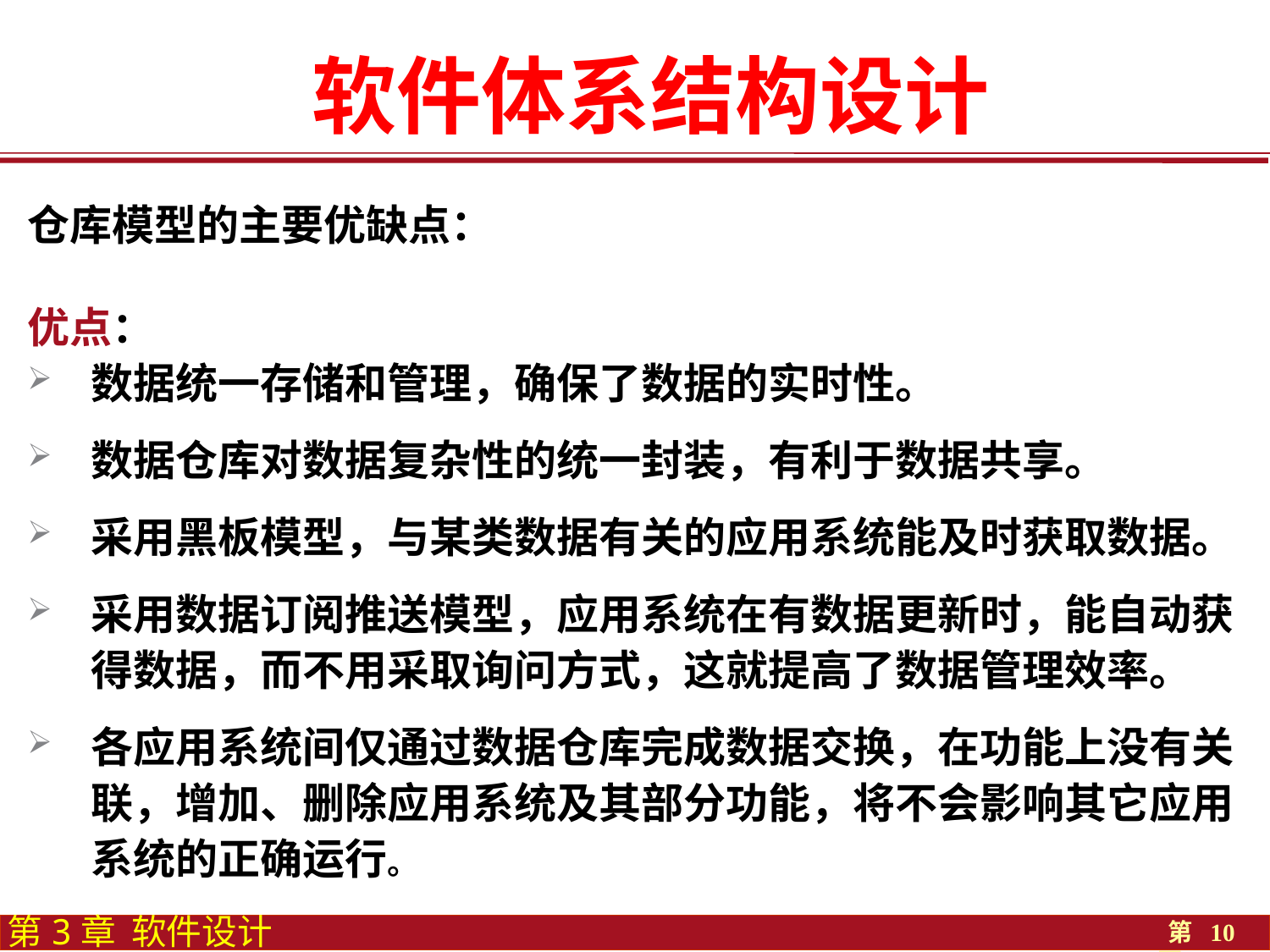

软件体系结构设计
仓库模型的主要优缺点：
优点：
数据统一存储和管理，确保了数据的实时性。
数据仓库对数据复杂性的统一封装，有利于数据共享。
采用黑板模型，与某类数据有关的应用系统能及时获取数据。
采用数据订阅推送模型，应用系统在有数据更新时，能自动获得数据，而不用采取询问方式，这就提高了数据管理效率。
各应用系统间仅通过数据仓库完成数据交换，在功能上没有关联，增加、删除应用系统及其部分功能，将不会影响其它应用系统的正确运行。